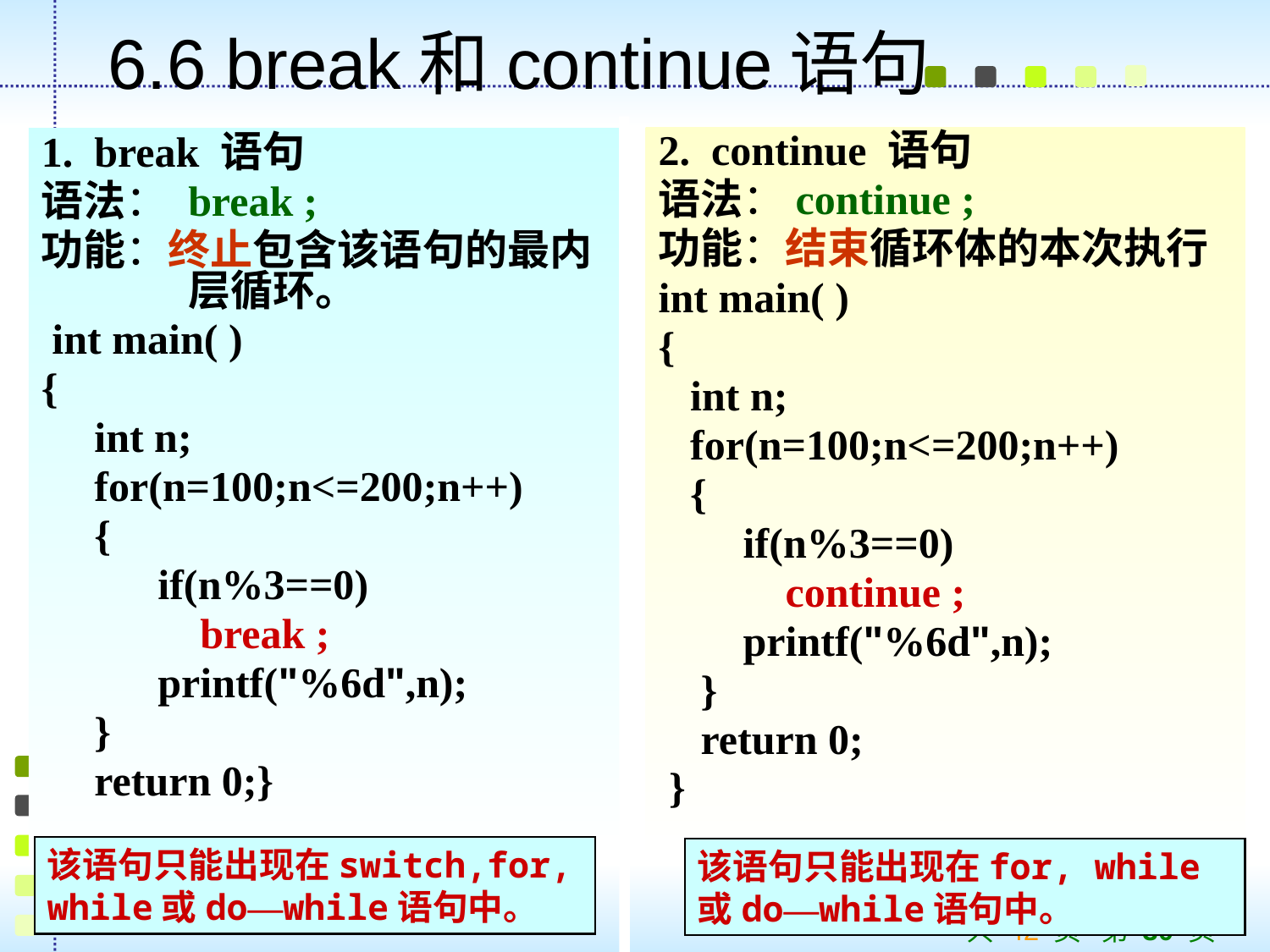

# 6.6 break和continue语句

2.  continue 语句
语法：continue ;
功能：结束循环体的本次执行
int main( )
{
   int n;
   for(n=100;n<=200;n++)
   {
        if(n%3==0)
            continue ;
        printf("%6d",n);
    }
    return 0;
 }
1.  break 语句
语法： break ;
功能：终止包含该语句的最内层循环。
 int main( )
{
     int n;
     for(n=100;n<=200;n++)
     {
           if(n%3==0)
               break ;
           printf("%6d",n);
     }
     return 0;}
该语句只能出现在switch,for, while或do—while语句中。
该语句只能出现在for, while或do—while语句中。
共 42 页   第 30 页